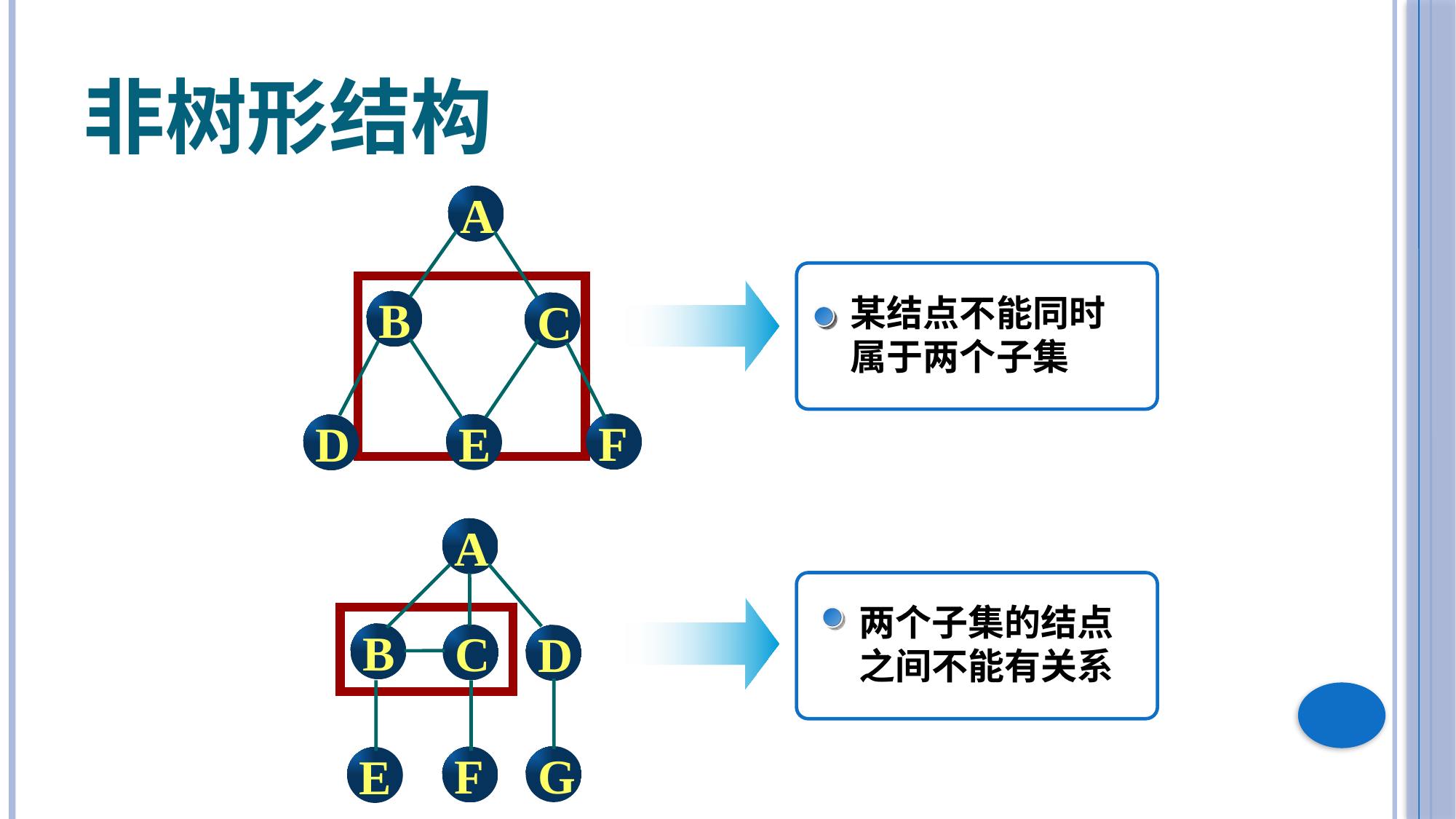

# 非树形结构
A

B
C

F
E
D

某结点不能同时属于两个子集

A

B
C
D

G
F
E

两个子集的结点之间不能有关系